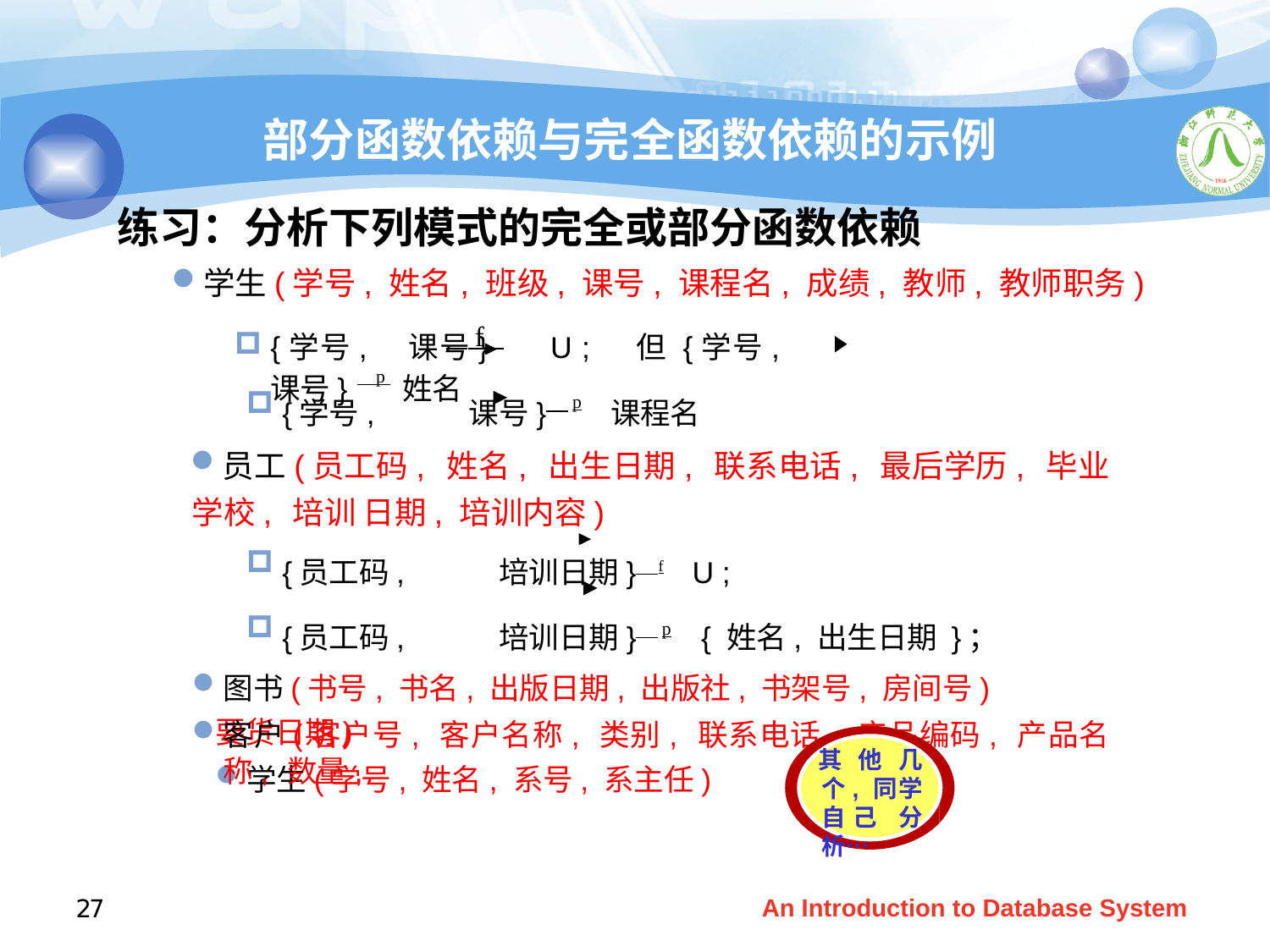

# 部分函数依赖与完全函数依赖的示例
练习：分析下列模式的完全或部分函数依赖
学生(学号, 姓名, 班级, 课号, 课程名, 成绩, 教师, 教师职务)
    f
{学号,	课号}     	U ;	但 {学号,	课号}     p 	姓名

{学号,	课号}   p	课程名
员工(员工码, 姓名, 出生日期, 联系电话, 最后学历, 毕业学校, 培训 日期, 培训内容)
{员工码,	培训日期}   f	U ;
{员工码,	培训日期}   p	{ 姓名, 出生日期 }；
图书(书号, 书名, 出版日期, 出版社, 书架号, 房间号)
客户(客户号, 客户名称, 类别, 联系电话, 产品编码, 产品名称, 数量,

要货日期)
学生(学号, 姓名, 系号, 系主任)

其他几个, 同学自己 分析…
27
An Introduction to Database System